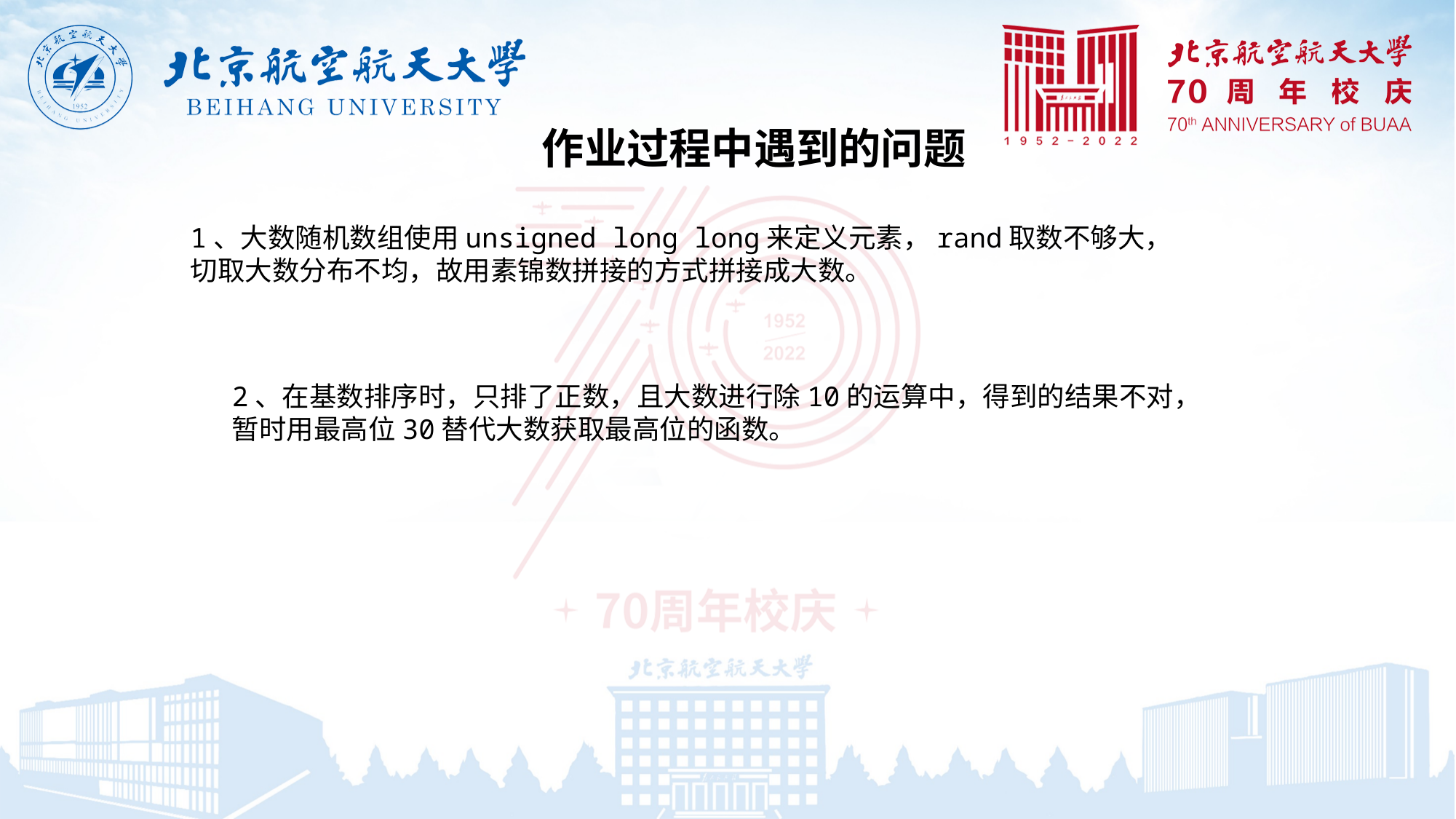

作业过程中遇到的问题
1、大数随机数组使用unsigned long long来定义元素，rand取数不够大，
切取大数分布不均，故用素锦数拼接的方式拼接成大数。
2、在基数排序时，只排了正数，且大数进行除10的运算中，得到的结果不对，
暂时用最高位30替代大数获取最高位的函数。